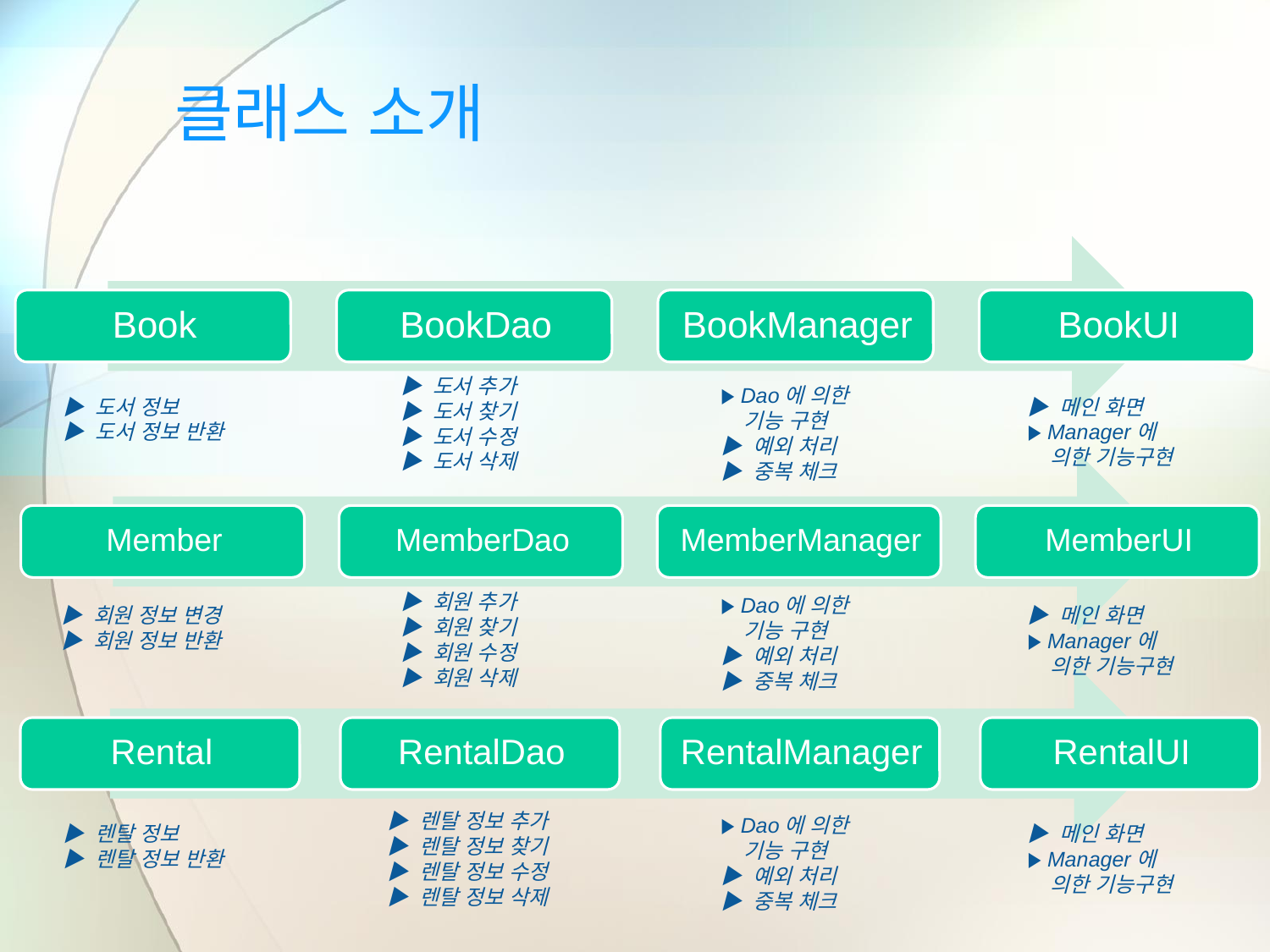

# 클래스 소개
Book
BookDao
BookManager
BookUI
▶ 도서 추가
▶ 도서 찾기
▶ 도서 수정
▶ 도서 삭제

▶ Dao에 의한
   기능 구현
▶ 예외 처리
▶ 중복 체크
▶ 도서 정보
▶ 도서 정보 반환
▶ 메인 화면
▶ Manager에
   의한 기능구현

Member
MemberDao
MemberManager
MemberUI
▶ 회원 추가
▶ 회원 찾기
▶ 회원 수정
▶ 회원 삭제

▶ Dao에 의한
   기능 구현
▶ 예외 처리
▶ 중복 체크
▶ 회원 정보 변경
▶ 회원 정보 반환

▶ 메인 화면
▶ Manager에
   의한 기능구현

Rental
RentalDao
RentalManager
RentalUI
▶ 렌탈 정보 추가
▶ 렌탈 정보 찾기
▶ 렌탈 정보 수정
▶ 렌탈 정보 삭제

▶ Dao에 의한
   기능 구현
▶ 예외 처리
▶ 중복 체크
▶ 렌탈 정보
▶ 렌탈 정보 반환
▶ 메인 화면
▶ Manager에
   의한 기능구현